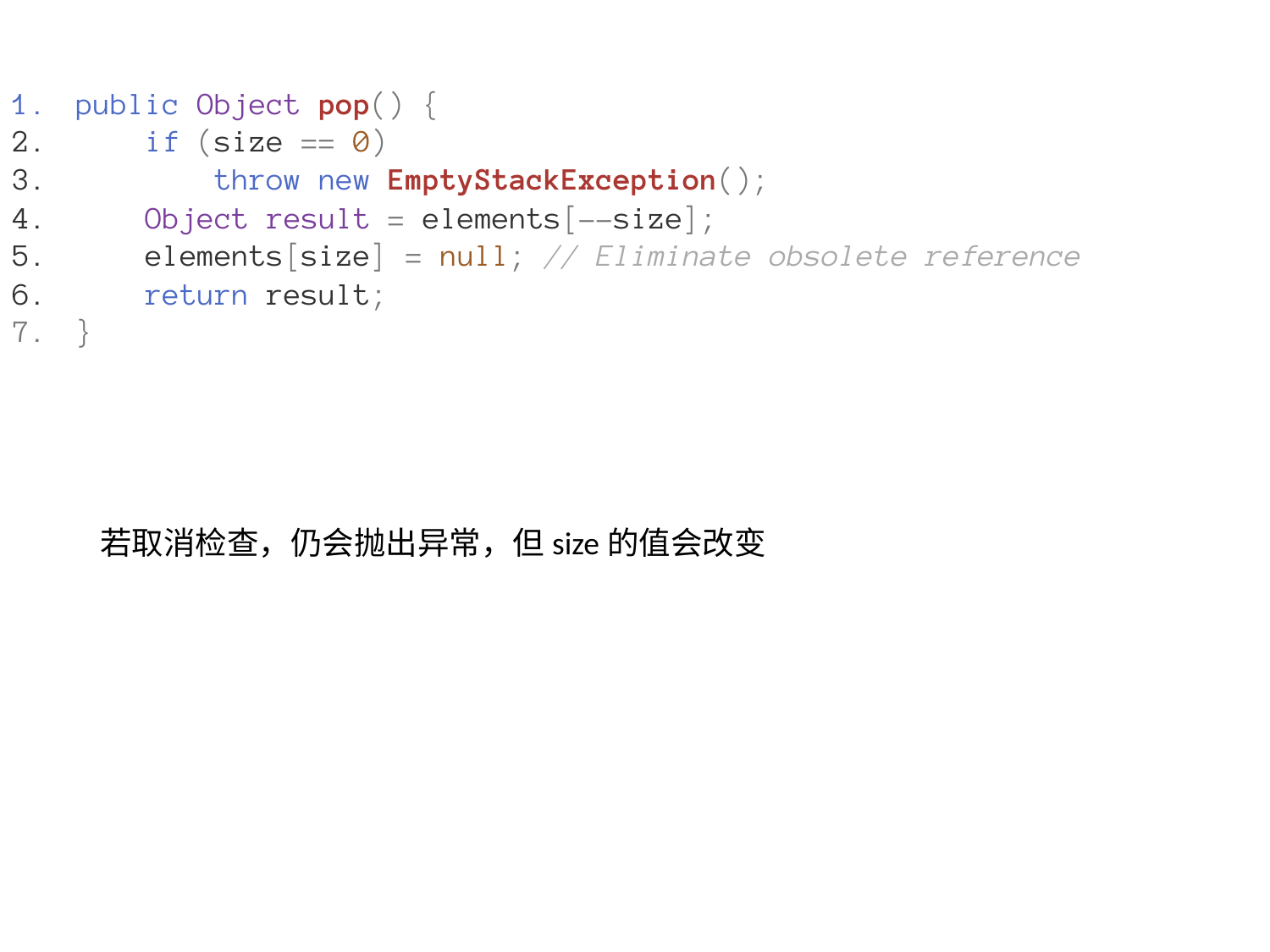

public Object pop() {
    if (size == 0)
        throw new EmptyStackException();
    Object result = elements[--size];
    elements[size] = null; // Eliminate obsolete reference
    return result;
}
若取消检查，仍会抛出异常，但size的值会改变